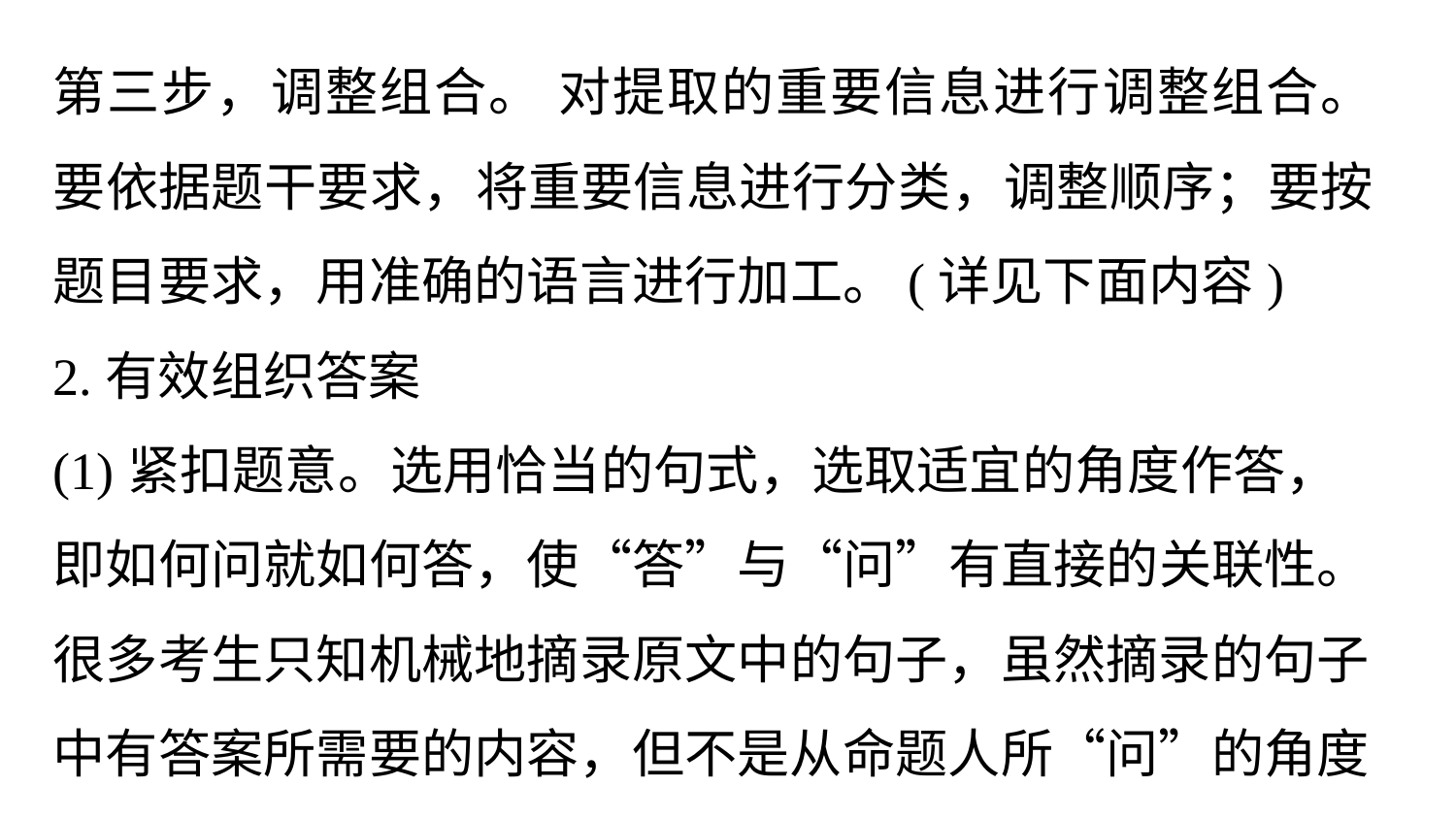

第三步，调整组合。 对提取的重要信息进行调整组合。要依据题干要求，将重要信息进行分类，调整顺序；要按题目要求，用准确的语言进行加工。(详见下面内容)
2.有效组织答案
(1)紧扣题意。选用恰当的句式，选取适宜的角度作答，即如何问就如何答，使“答”与“问”有直接的关联性。很多考生只知机械地摘录原文中的句子，虽然摘录的句子中有答案所需要的内容，但不是从命题人所“问”的角度